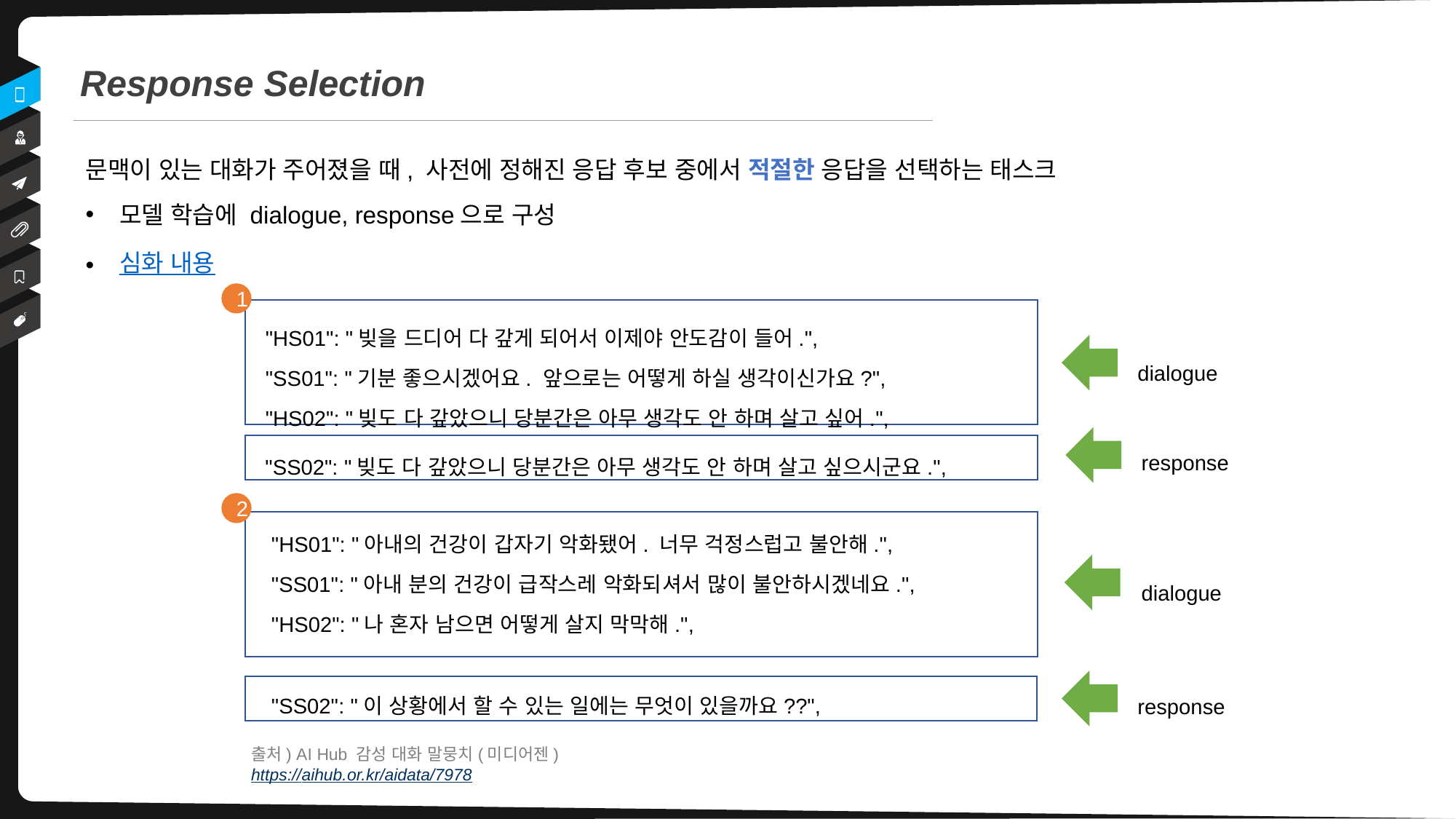

Response Selection

문맥이 있는 대화가 주어졌을 때, 사전에 정해진 응답 후보 중에서 적절한 응답을 선택하는 태스크
모델 학습에 dialogue, response으로 구성
심화 내용
1

"HS01": "빚을 드디어 다 갚게 되어서 이제야 안도감이 들어.",
"SS01": "기분 좋으시겠어요. 앞으로는 어떻게 하실 생각이신가요?",
"HS02": "빚도 다 갚았으니 당분간은 아무 생각도 안 하며 살고 싶어.",

dialogue

response
"SS02": "빚도 다 갚았으니 당분간은 아무 생각도 안 하며 살고 싶으시군요.",
2

"HS01": "아내의 건강이 갑자기 악화됐어. 너무 걱정스럽고 불안해.",
"SS01": "아내 분의 건강이 급작스레 악화되셔서 많이 불안하시겠네요.",
"HS02": "나 혼자 남으면 어떻게 살지 막막해.",

dialogue

"SS02": "이 상황에서 할 수 있는 일에는 무엇이 있을까요??",
response
출처) AI Hub 감성 대화 말뭉치(미디어젠)
https://aihub.or.kr/aidata/7978